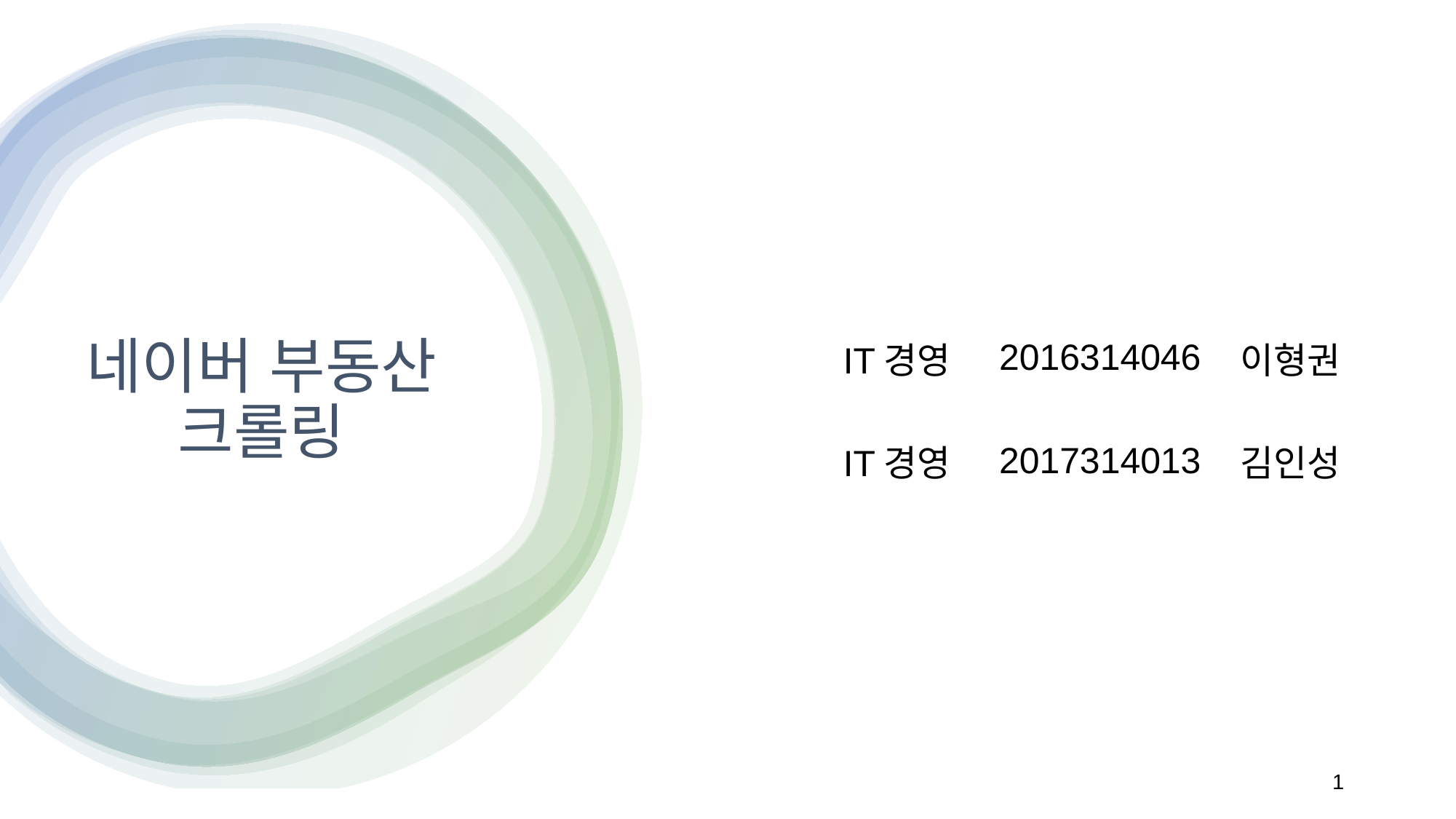

|  | IT경영 | 2016314046 | 이형권 |
| --- | --- | --- | --- |
|  | IT경영 | 2017314013 | 김인성 |
# 네이버 부동산 크롤링
1